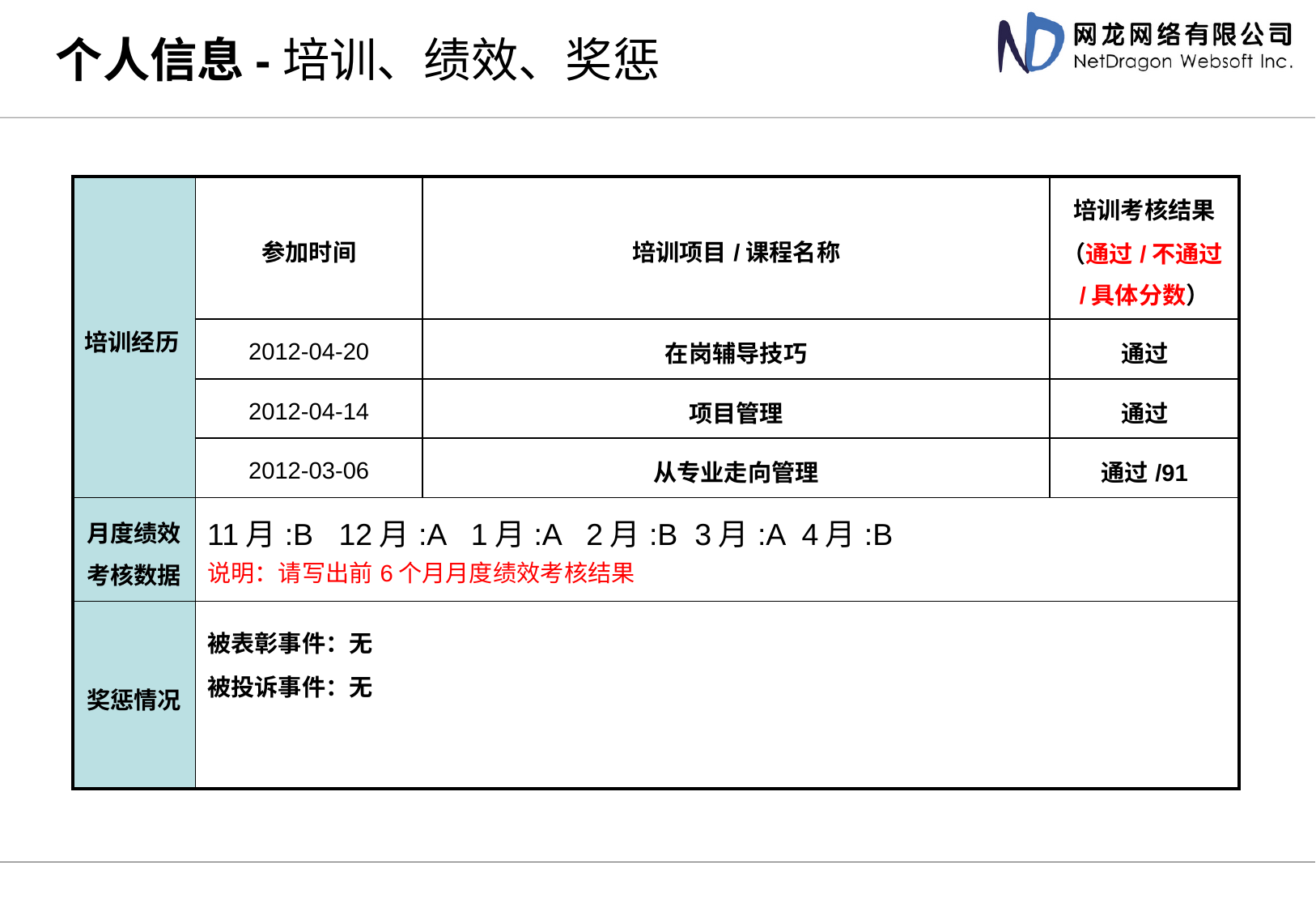

# 个人信息-培训、绩效、奖惩
| 培训经历 | 参加时间 | 培训项目/课程名称 | 培训考核结果 （通过/不通过/具体分数） |
| --- | --- | --- | --- |
|  | 2012-04-20 | 在岗辅导技巧 | 通过 |
|  | 2012-04-14 | 项目管理 | 通过 |
|  | 2012-03-06 | 从专业走向管理 | 通过/91 |
| 月度绩效考核数据 | 11月:B 12月:A 1月:A 2月:B 3月:A 4月:B 说明：请写出前6个月月度绩效考核结果 |  |  |
| 奖惩情况 | 被表彰事件：无 被投诉事件：无 |  |  |